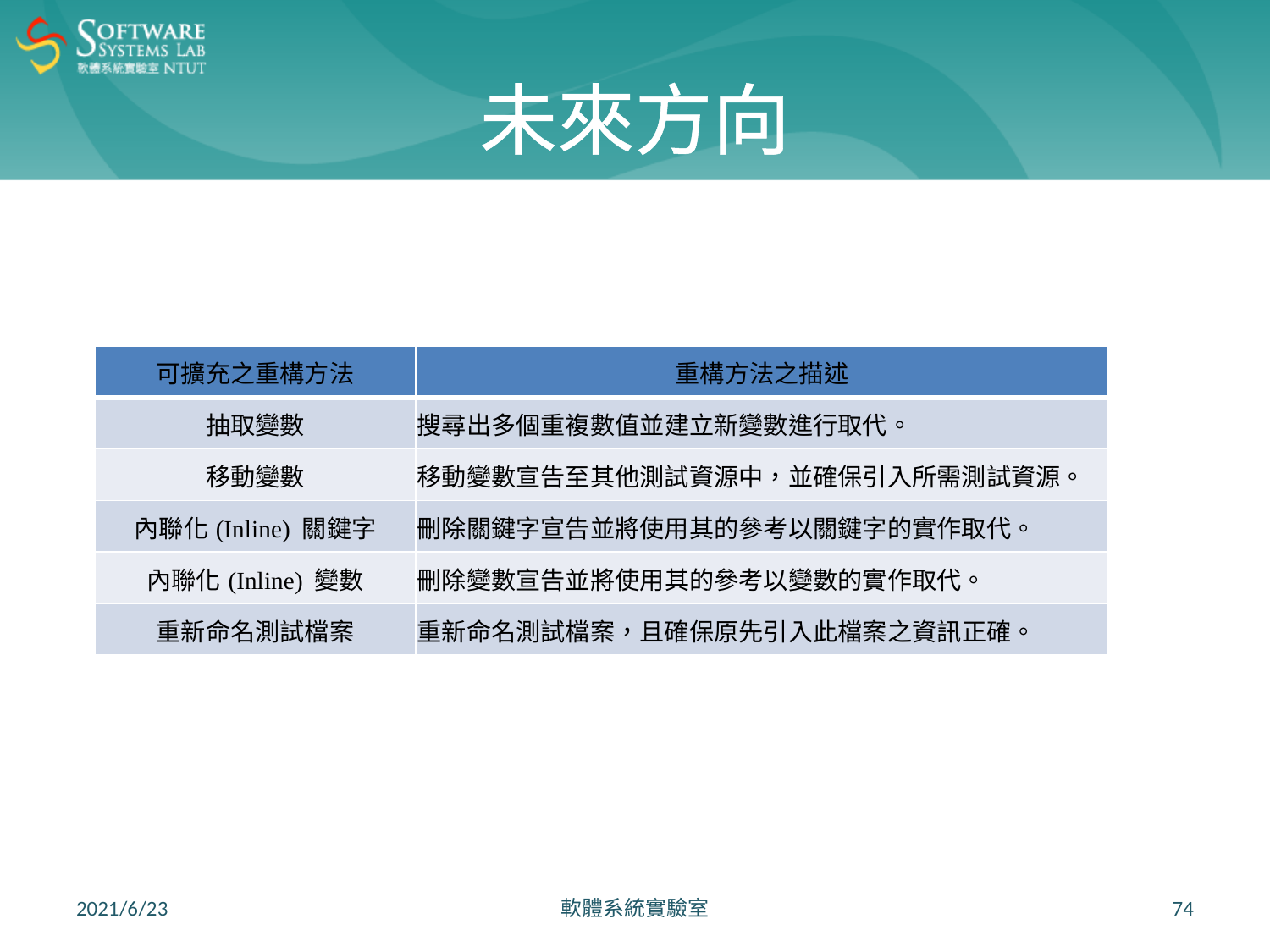

# 未來方向
| 可擴充之重構方法 | 重構方法之描述 |
| --- | --- |
| 抽取變數 | 搜尋出多個重複數值並建立新變數進行取代。 |
| 移動變數 | 移動變數宣告至其他測試資源中，並確保引入所需測試資源。 |
| 內聯化(Inline) 關鍵字 | 刪除關鍵字宣告並將使用其的參考以關鍵字的實作取代。 |
| 內聯化(Inline) 變數 | 刪除變數宣告並將使用其的參考以變數的實作取代。 |
| 重新命名測試檔案 | 重新命名測試檔案，且確保原先引入此檔案之資訊正確。 |
2021/6/23
軟體系統實驗室
74